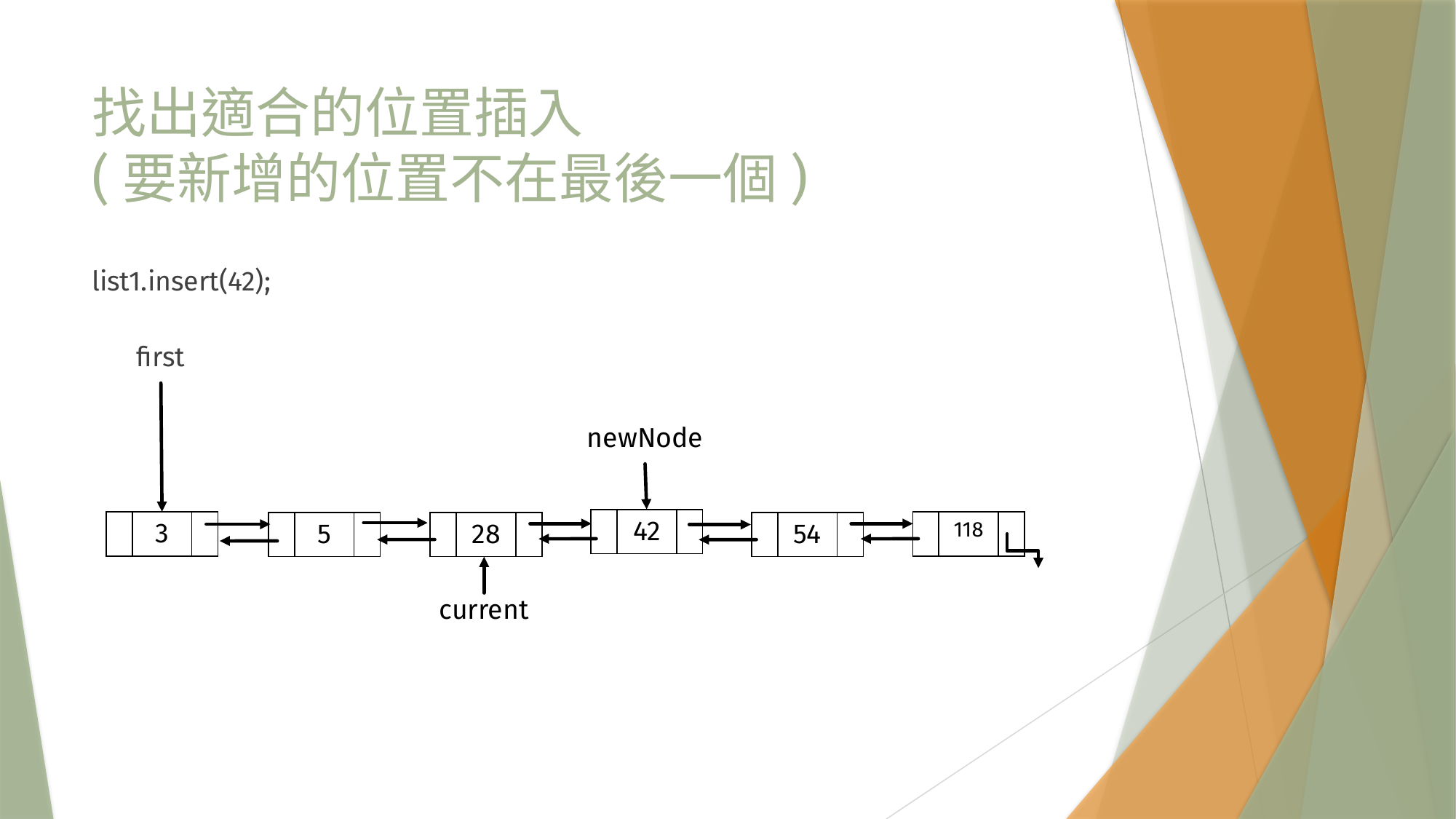

# 找出適合的位置插入 (要新增的位置不在最後一個)
list1.insert(42);
first
newNode
|  | 42 |  |
| --- | --- | --- |
|  | 3 |  |
| --- | --- | --- |
|  | 118 |  |
| --- | --- | --- |
|  | 5 |  |
| --- | --- | --- |
|  | 28 |  |
| --- | --- | --- |
|  | 54 |  |
| --- | --- | --- |
current